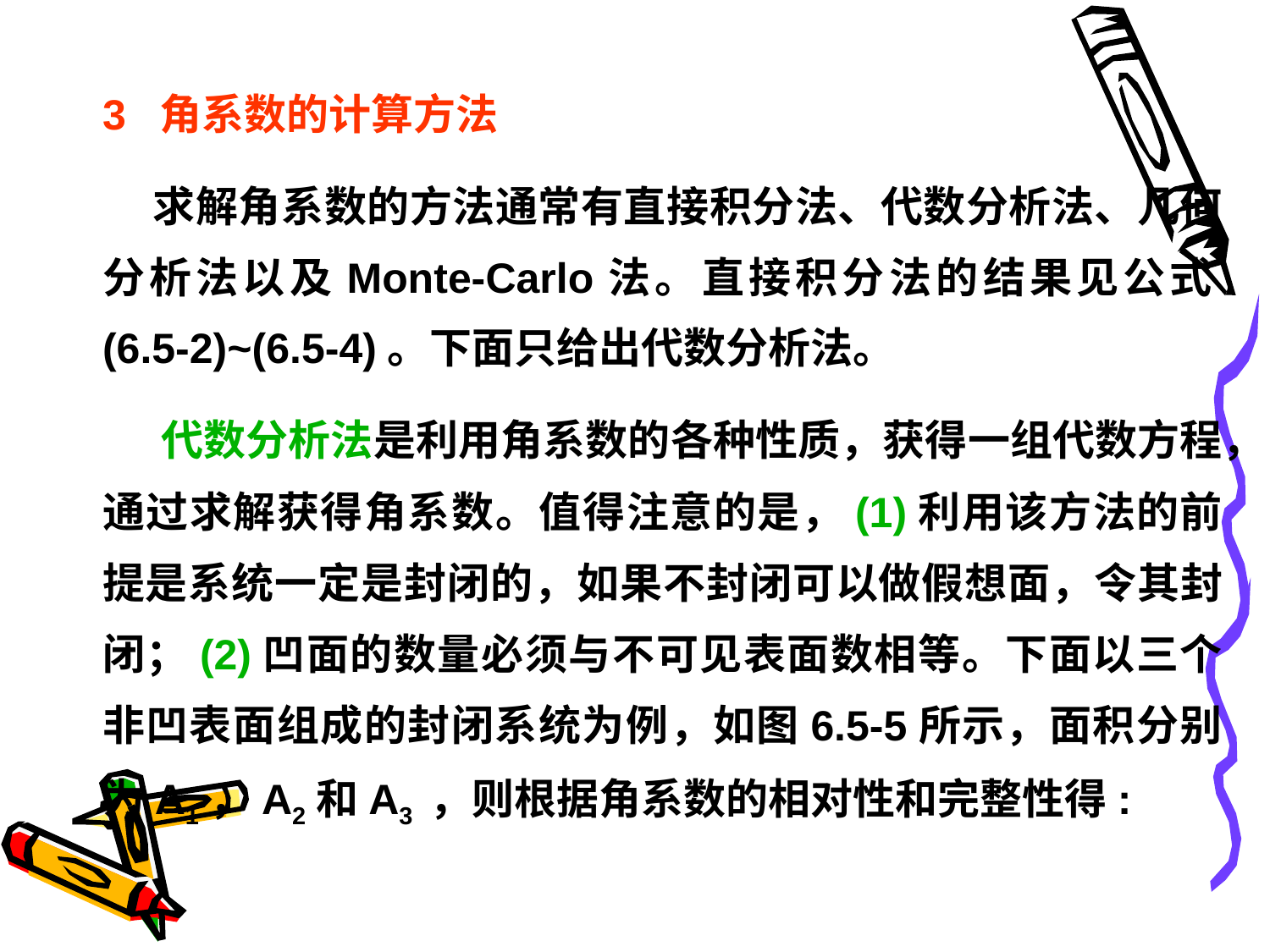

3  角系数的计算方法
    求解角系数的方法通常有直接积分法、代数分析法、几何分析法以及Monte-Carlo法。直接积分法的结果见公式(6.5-2)~(6.5-4)。下面只给出代数分析法。
     代数分析法是利用角系数的各种性质，获得一组代数方程，通过求解获得角系数。值得注意的是，(1)利用该方法的前提是系统一定是封闭的，如果不封闭可以做假想面，令其封闭；(2)凹面的数量必须与不可见表面数相等。下面以三个非凹表面组成的封闭系统为例，如图6.5-5所示，面积分别为A1，A2和A3 ，则根据角系数的相对性和完整性得: